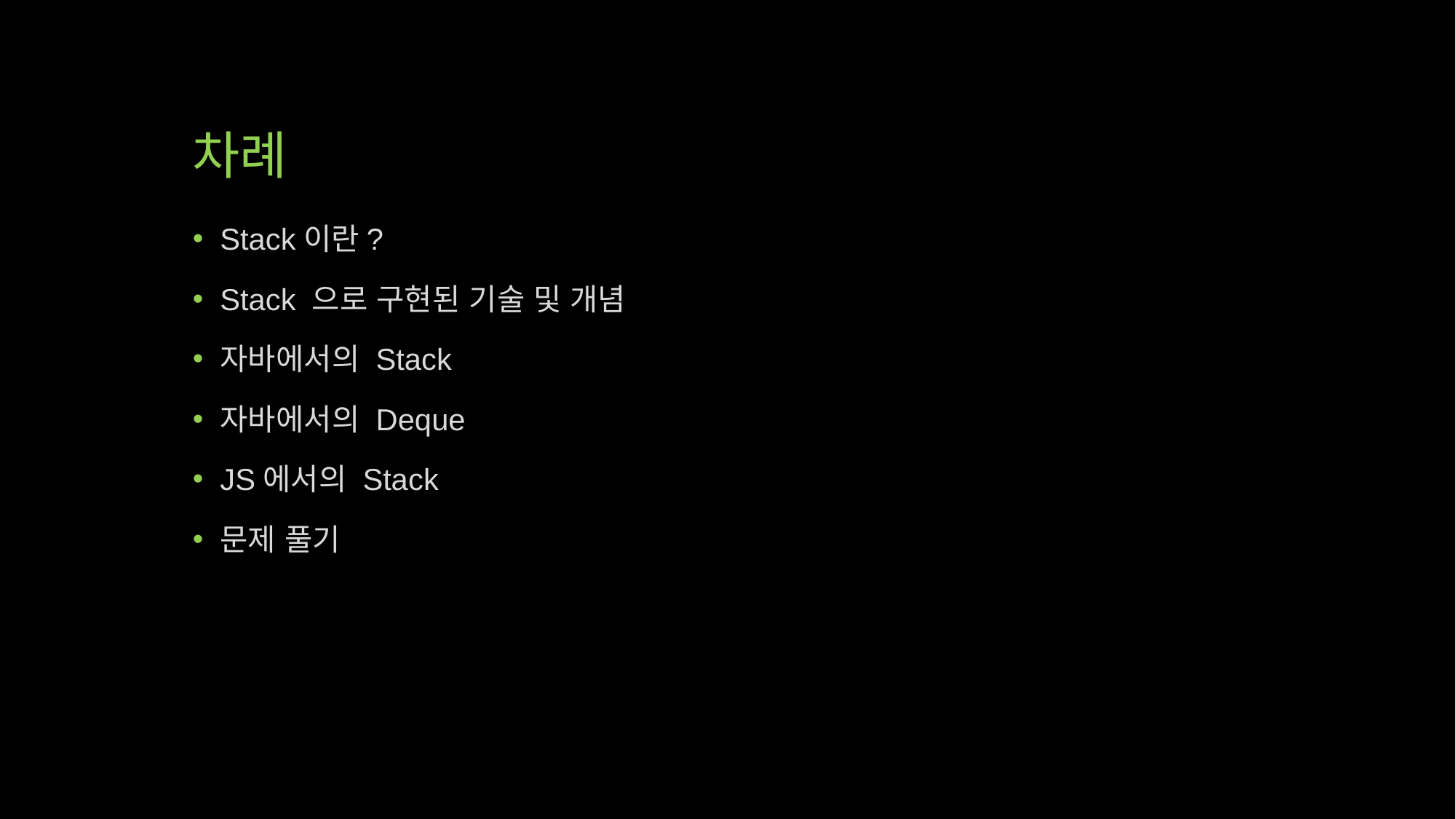

# 차례
Stack이란?
Stack 으로 구현된 기술 및 개념
자바에서의 Stack
자바에서의 Deque
JS에서의 Stack
문제 풀기